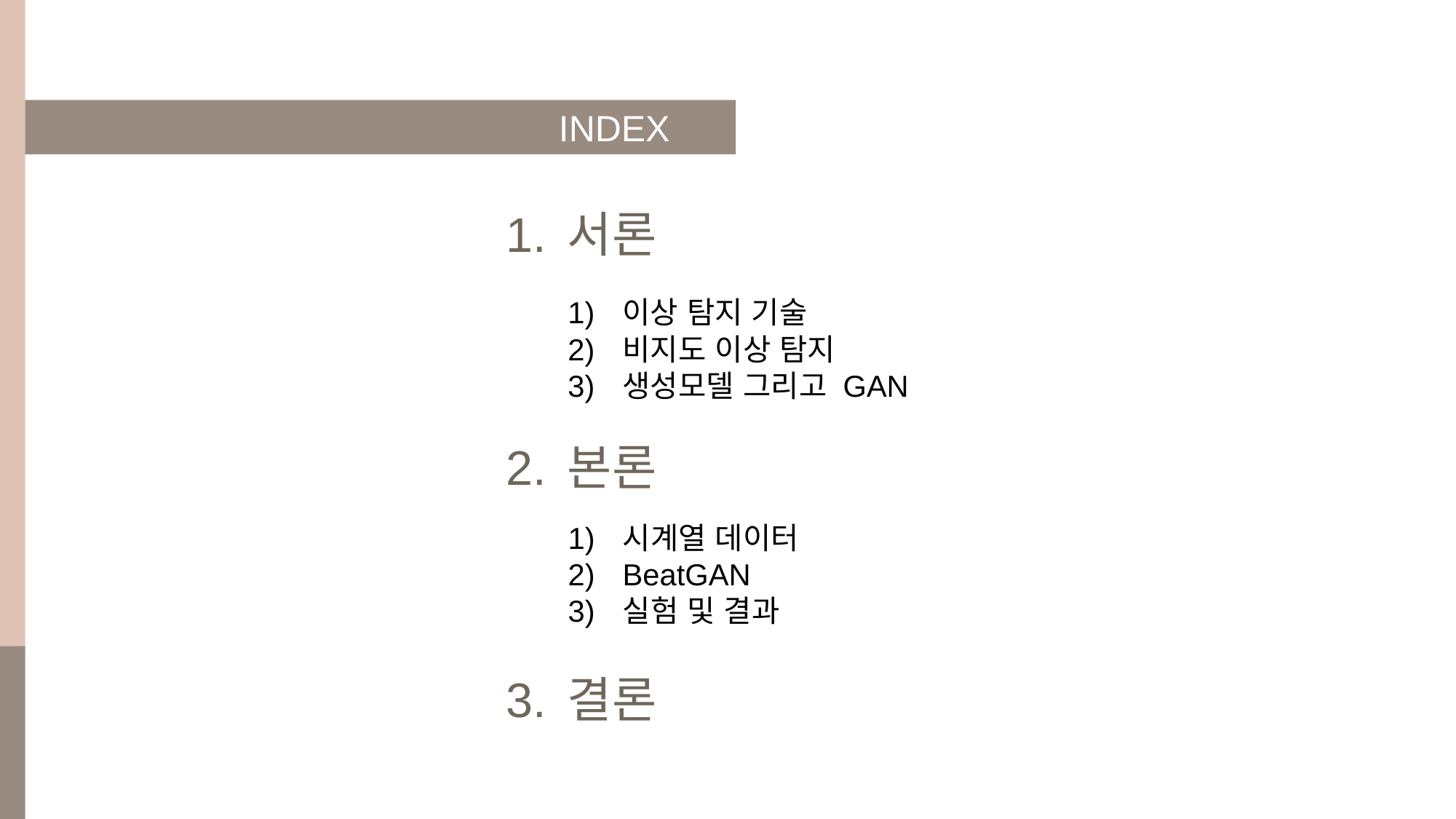

INDEX
서론

본론

결론
이상 탐지 기술
비지도 이상 탐지
생성모델 그리고 GAN
시계열 데이터
BeatGAN
실험 및 결과